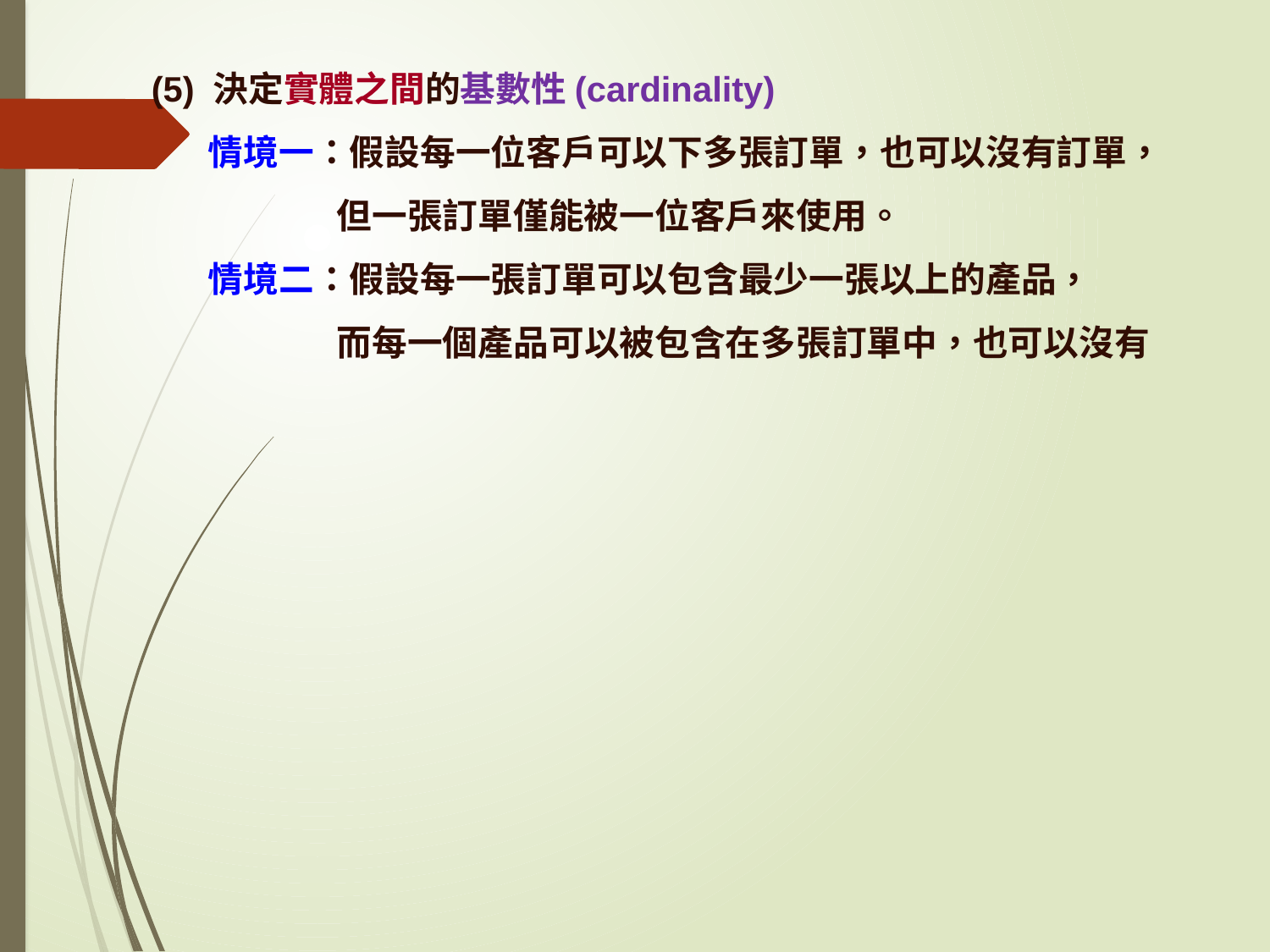

(5) 決定實體之間的基數性(cardinality)
      情境一：假設每一位客戶可以下多張訂單，也可以沒有訂單，
                      但一張訂單僅能被一位客戶來使用。
      情境二：假設每一張訂單可以包含最少一張以上的產品，
                      而每一個產品可以被包含在多張訂單中，也可以沒有